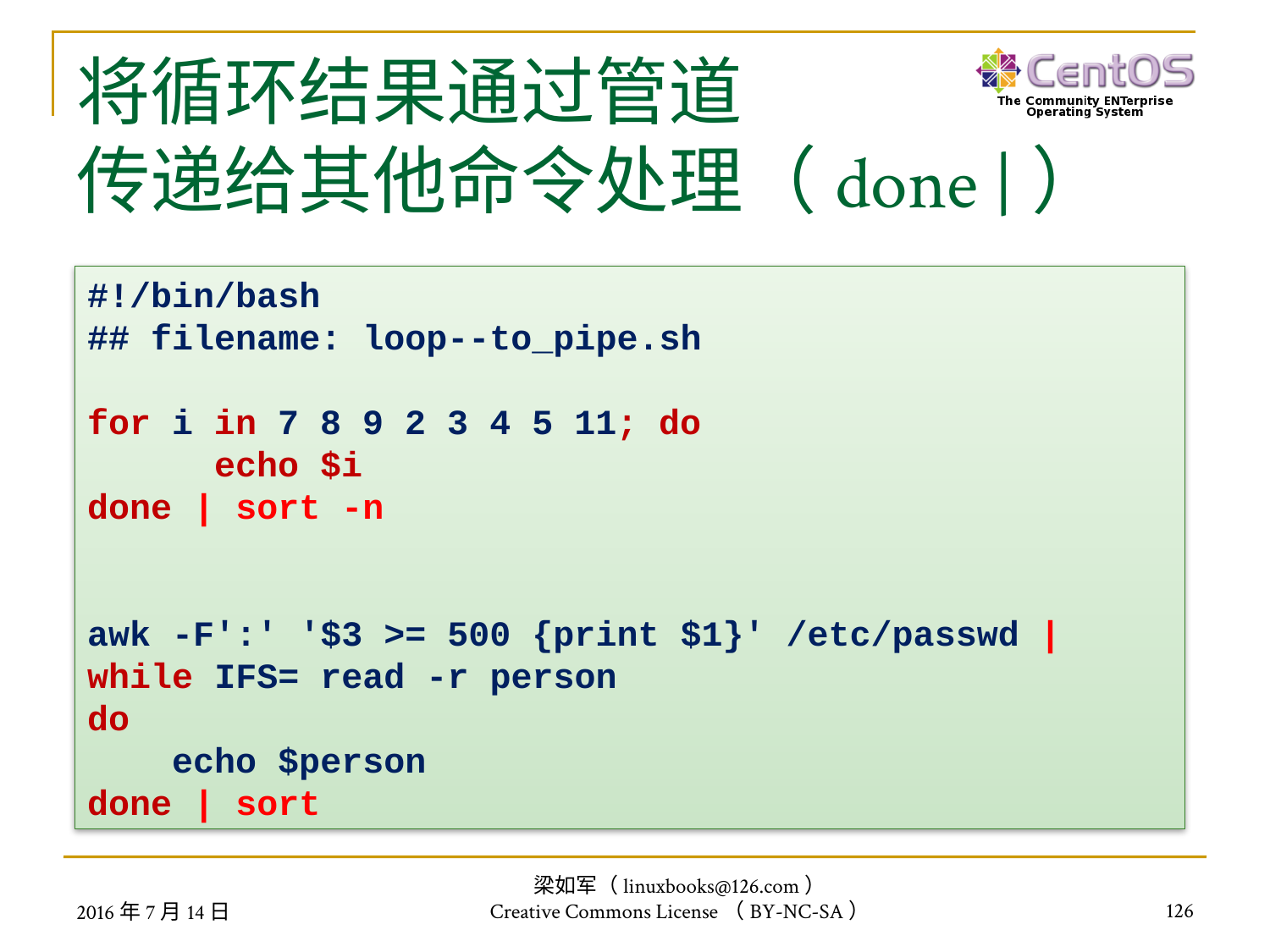

# 将循环结果通过管道 传递给其他命令处理（done |）
#!/bin/bash
## filename: loop--to_pipe.sh

for i in 7 8 9 2 3 4 5 11; do
	echo $i
done | sort -n

awk -F':' '$3 >= 500 {print $1}' /etc/passwd |
while IFS= read -r person
do
    echo $person
done | sort
梁如军（linuxbooks@126.com）
Creative Commons License（BY-NC-SA）
2016年7月14日
126